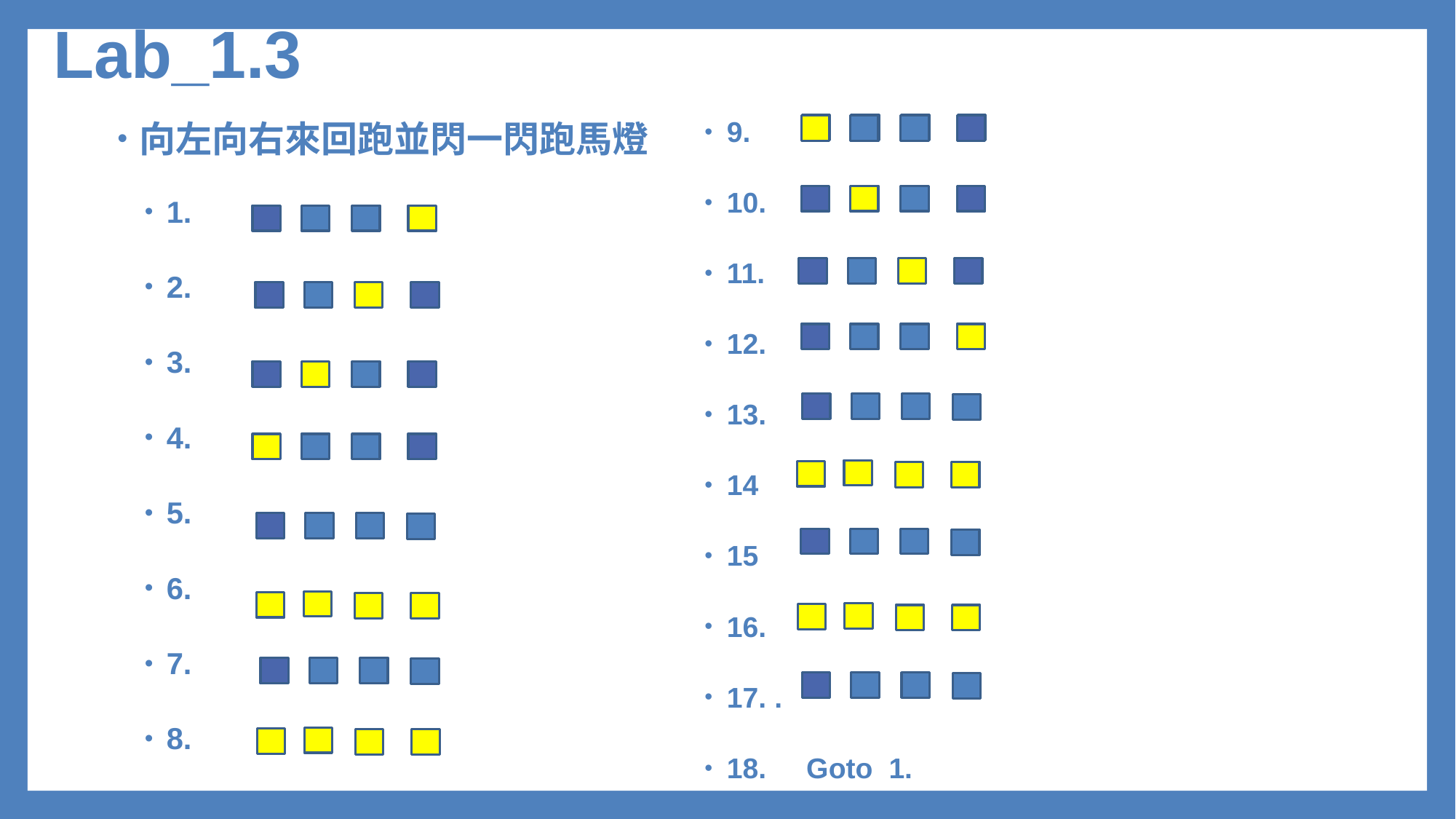

# Lab_1.3

9.
10.
11.
12.
13.
14
15
16.
17. .
18.     Goto  1.

向左向右來回跑並閃一閃跑馬燈
1.
2.
3.
4.
5.
6.
7.
8.